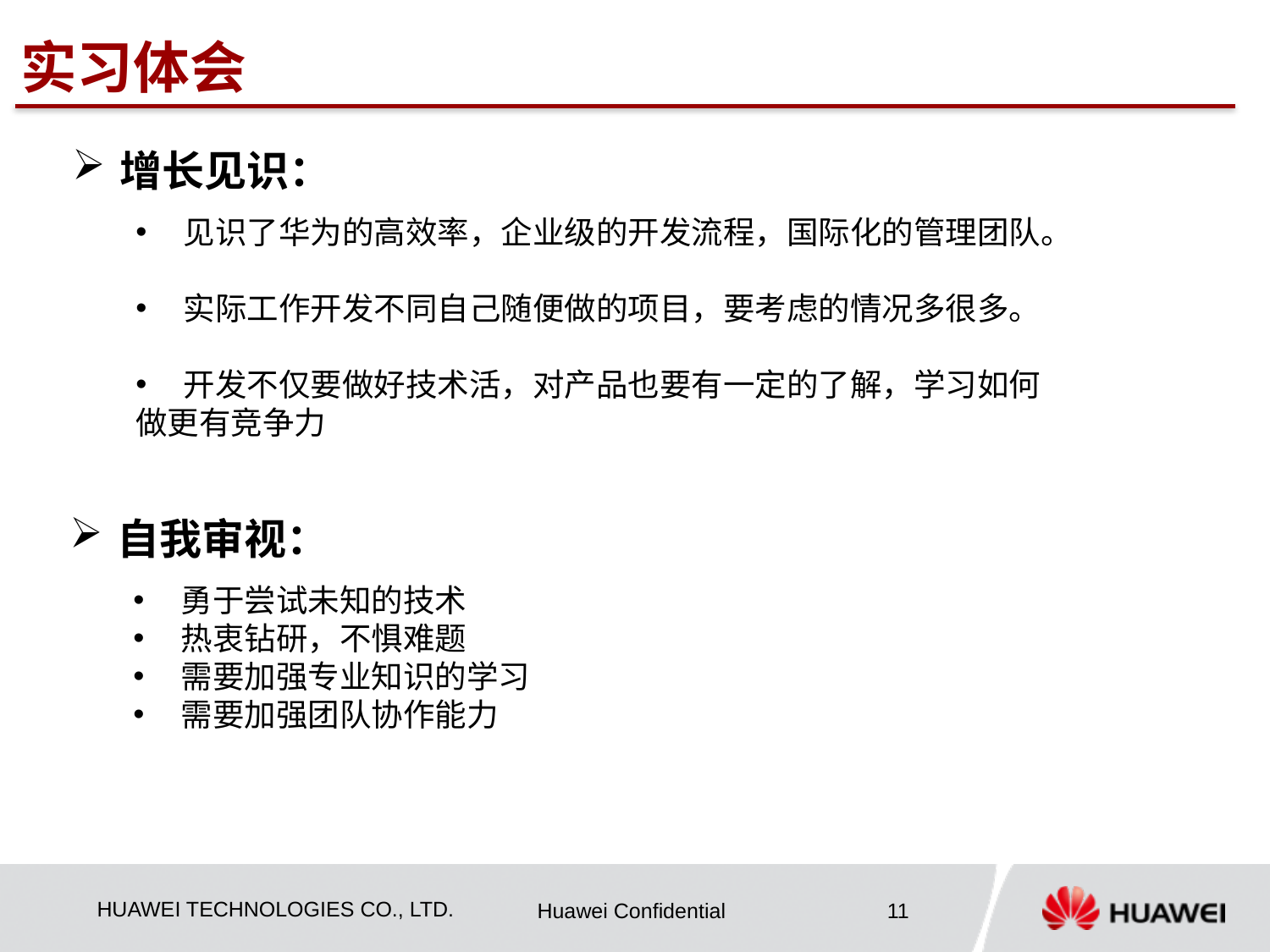

# 实习体会
增长见识：
见识了华为的高效率，企业级的开发流程，国际化的管理团队。

实际工作开发不同自己随便做的项目，要考虑的情况多很多。

开发不仅要做好技术活，对产品也要有一定的了解，学习如何
做更有竞争力
自我审视：
勇于尝试未知的技术
热衷钻研，不惧难题
需要加强专业知识的学习
需要加强团队协作能力